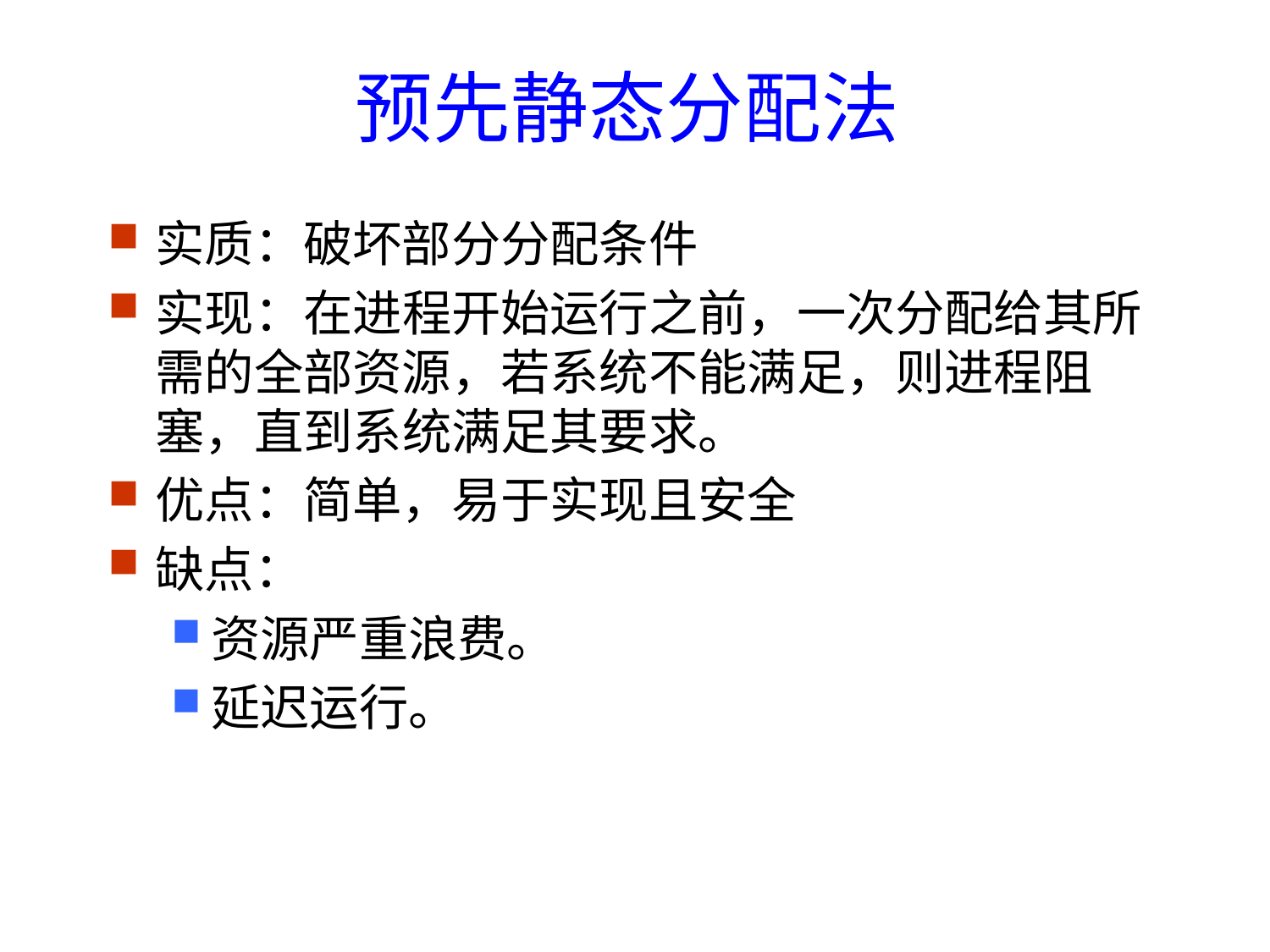

# 预先静态分配法
实质：破坏部分分配条件
实现：在进程开始运行之前，一次分配给其所需的全部资源，若系统不能满足，则进程阻塞，直到系统满足其要求。
优点：简单，易于实现且安全
缺点：
资源严重浪费。
延迟运行。